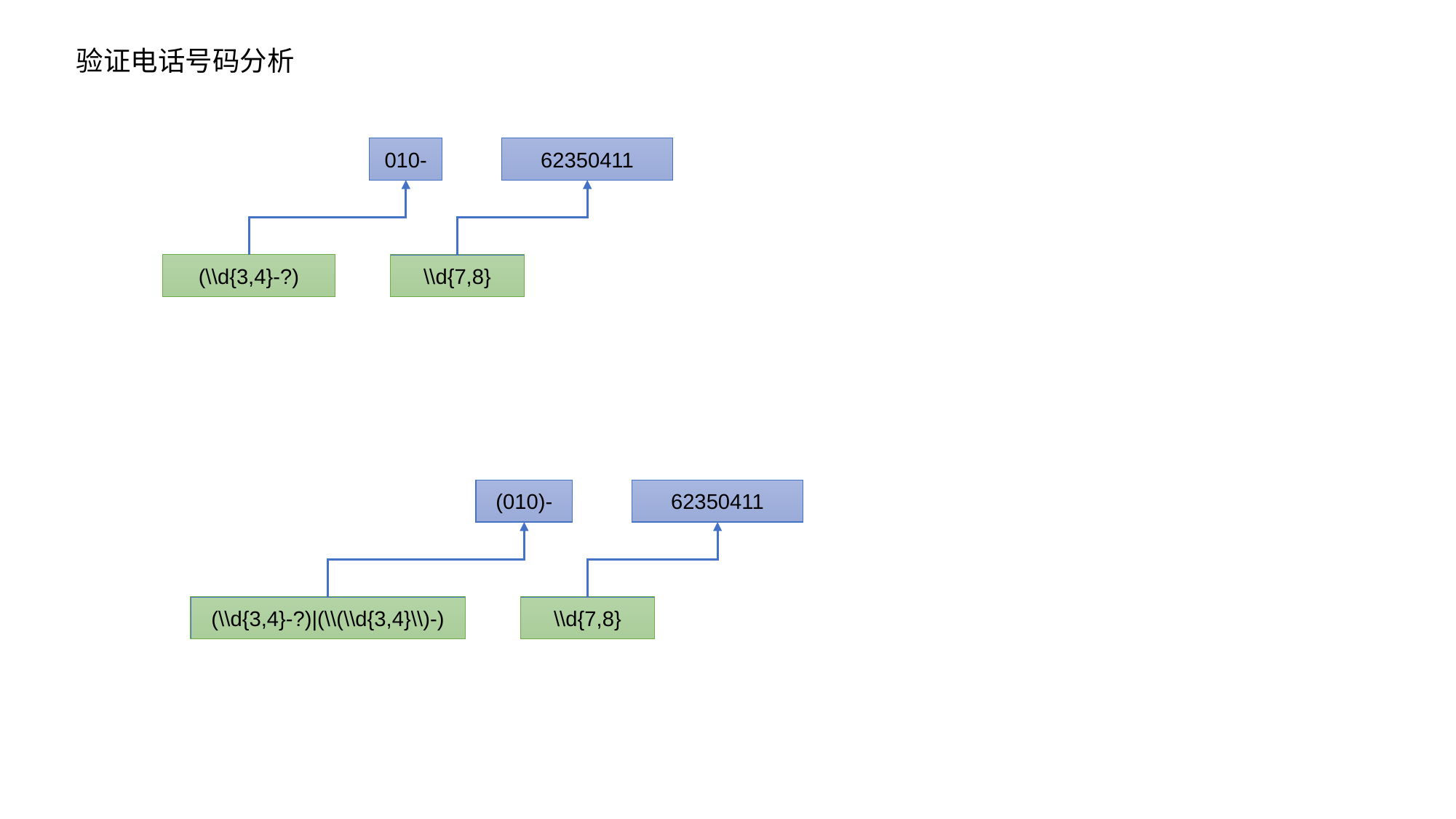

验证电话号码分析
010-
62350411
(\\d{3,4}-?)
\\d{7,8}
(010)-
62350411
(\\d{3,4}-?)|(\\(\\d{3,4}\\)-)
\\d{7,8}